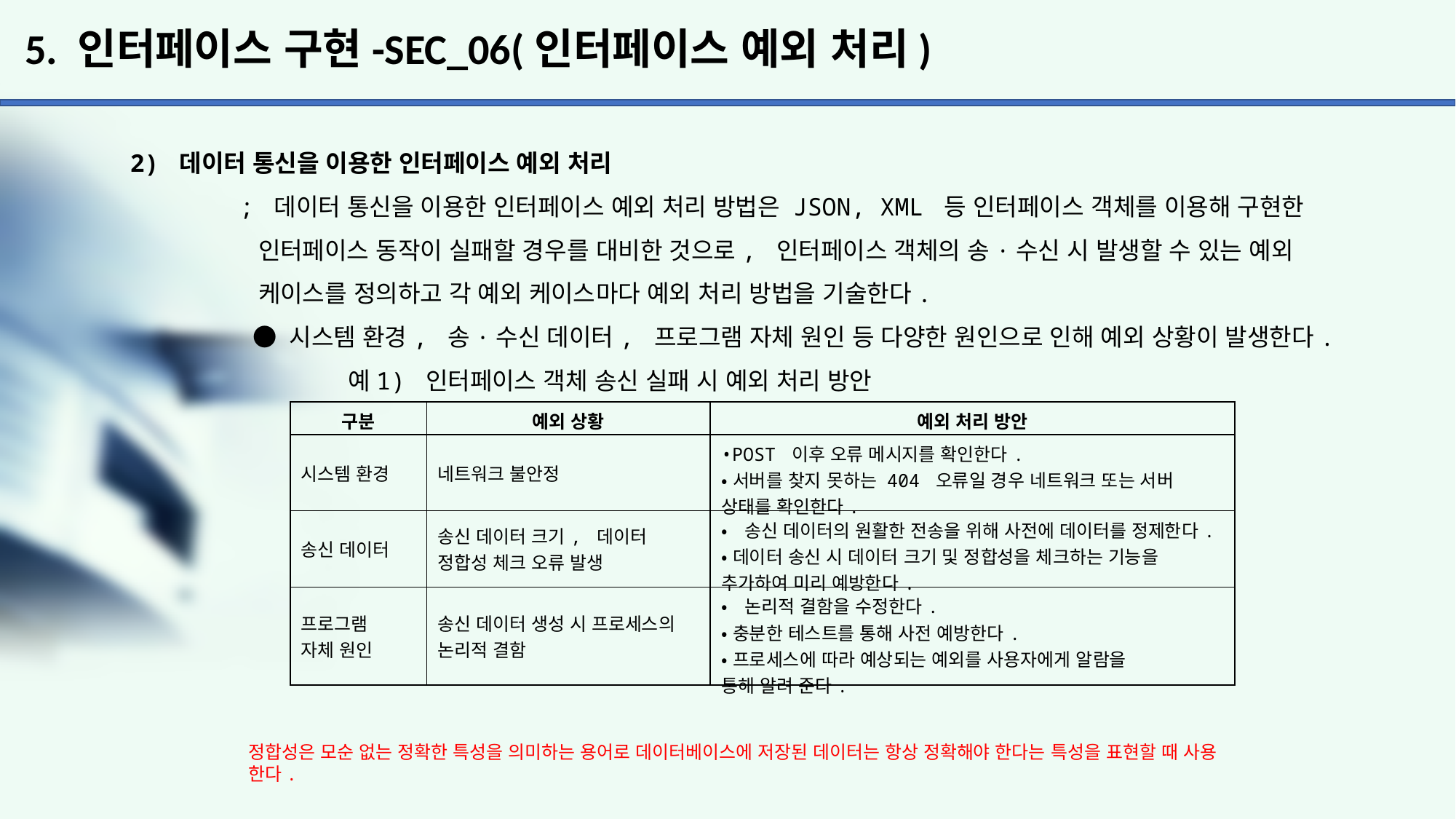

# 5. 인터페이스 구현-SEC_06(인터페이스 예외 처리)
2) 데이터 통신을 이용한 인터페이스 예외 처리
	; 데이터 통신을 이용한 인터페이스 예외 처리 방법은 JSON, XML 등 인터페이스 객체를 이용해 구현한
	  인터페이스 동작이 실패할 경우를 대비한 것으로, 인터페이스 객체의 송·수신 시 발생할 수 있는 예외
	  케이스를 정의하고 각 예외 케이스마다 예외 처리 방법을 기술한다.
	  ● 시스템 환경, 송·수신 데이터, 프로그램 자체 원인 등 다양한 원인으로 인해 예외 상황이 발생한다.		예1) 인터페이스 객체 송신 실패 시 예외 처리 방안
| 구분 | 예외 상황 | 예외 처리 방안 |
| --- | --- | --- |
| 시스템 환경 | 네트워크 불안정 | •POST 이후 오류 메시지를 확인한다. •서버를 찾지 못하는 404 오류일 경우 네트워크 또는 서버 상태를 확인한다. |
| 송신 데이터 | 송신 데이터 크기, 데이터 정합성 체크 오류 발생 | •송신 데이터의 원활한 전송을 위해 사전에 데이터를 정제한다. •데이터 송신 시 데이터 크기 및 정합성을 체크하는 기능을 추가하여 미리 예방한다. |
| 프로그램 자체 원인 | 송신 데이터 생성 시 프로세스의 논리적 결함 | •논리적 결함을 수정한다. •충분한 테스트를 통해 사전 예방한다. •프로세스에 따라 예상되는 예외를 사용자에게 알람을 통해 알려 준다. |
정합성은 모순 없는 정확한 특성을 의미하는 용어로 데이터베이스에 저장된 데이터는 항상 정확해야 한다는 특성을 표현할 때 사용
한다.